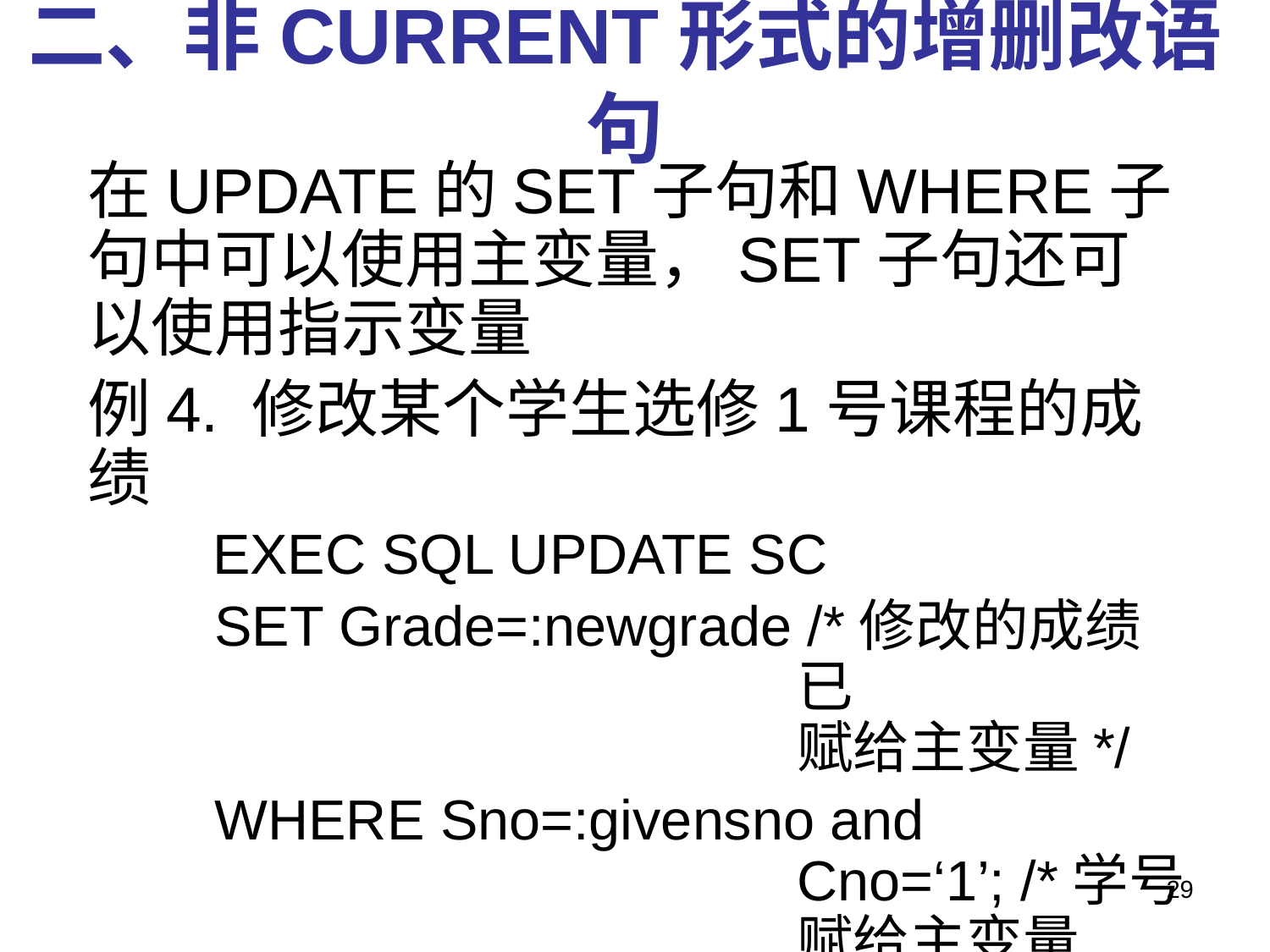

# 二、非CURRENT形式的增删改语句
在UPDATE的SET子句和WHERE子句中可以使用主变量，SET子句还可以使用指示变量
例4. 修改某个学生选修1号课程的成绩
    EXEC SQL UPDATE SC
SET Grade=:newgrade /*修改的成绩已                       赋给主变量*/
WHERE Sno=:givensno and Cno=‘1’; /*学号赋给主变量givensno*/

29